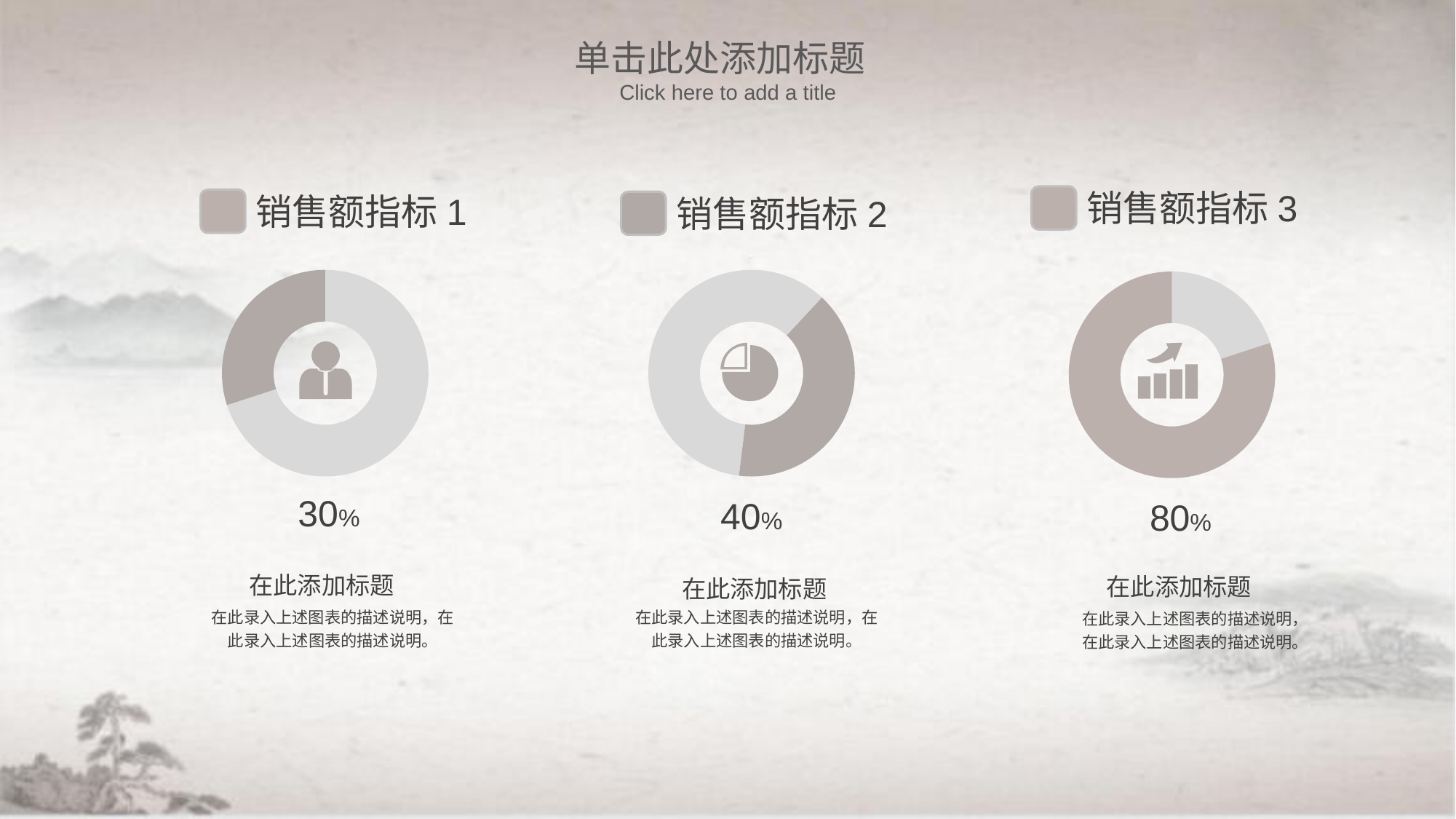

单击此处添加标题
Click here to add a title
销售额指标3

销售额指标1

销售额指标2

### Chart

| Category | 列1 |
|---|---|
| 第一季度 | 70.0 |
| 第二季度 | 30.0 |

### Chart

| Category | 列1 |
|---|---|
| 第一季度 | 60.0 |
| 第二季度 | 40.0 |

### Chart

| Category | 列1 |
|---|---|
| 第一季度 | 20.0 |
| 第二季度 | 80.0 |

30%
40%
80%
在此添加标题
在此录入上述图表的描述说明，在此录入上述图表的描述说明。
在此添加标题
在此录入上述图表的描述说明，在此录入上述图表的描述说明。
在此添加标题
在此录入上述图表的描述说明，在此录入上述图表的描述说明。